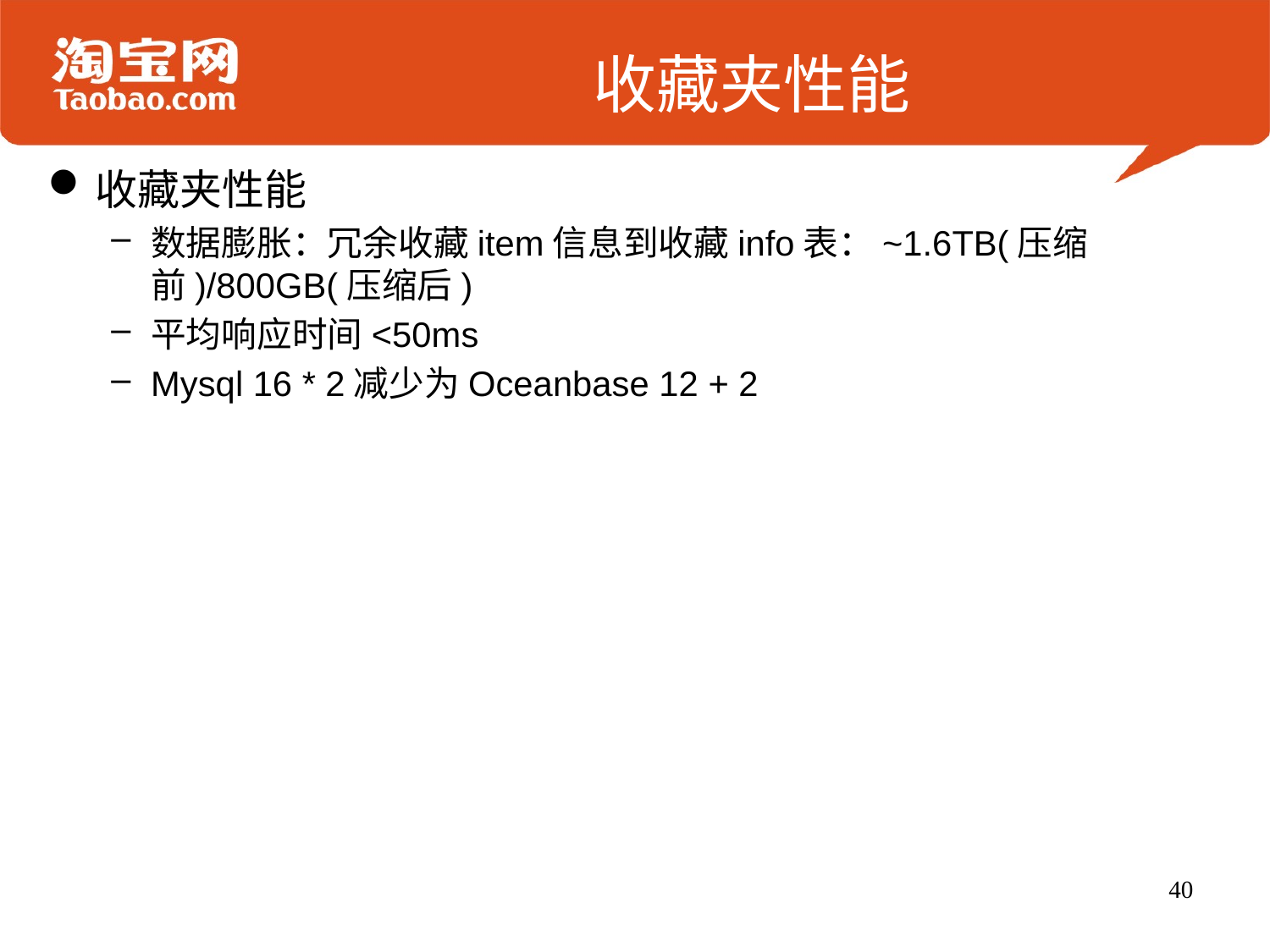

# 收藏夹性能
收藏夹性能
数据膨胀：冗余收藏item信息到收藏info表：~1.6TB(压缩前)/800GB(压缩后)
平均响应时间<50ms
Mysql 16 * 2减少为Oceanbase 12 + 2
40